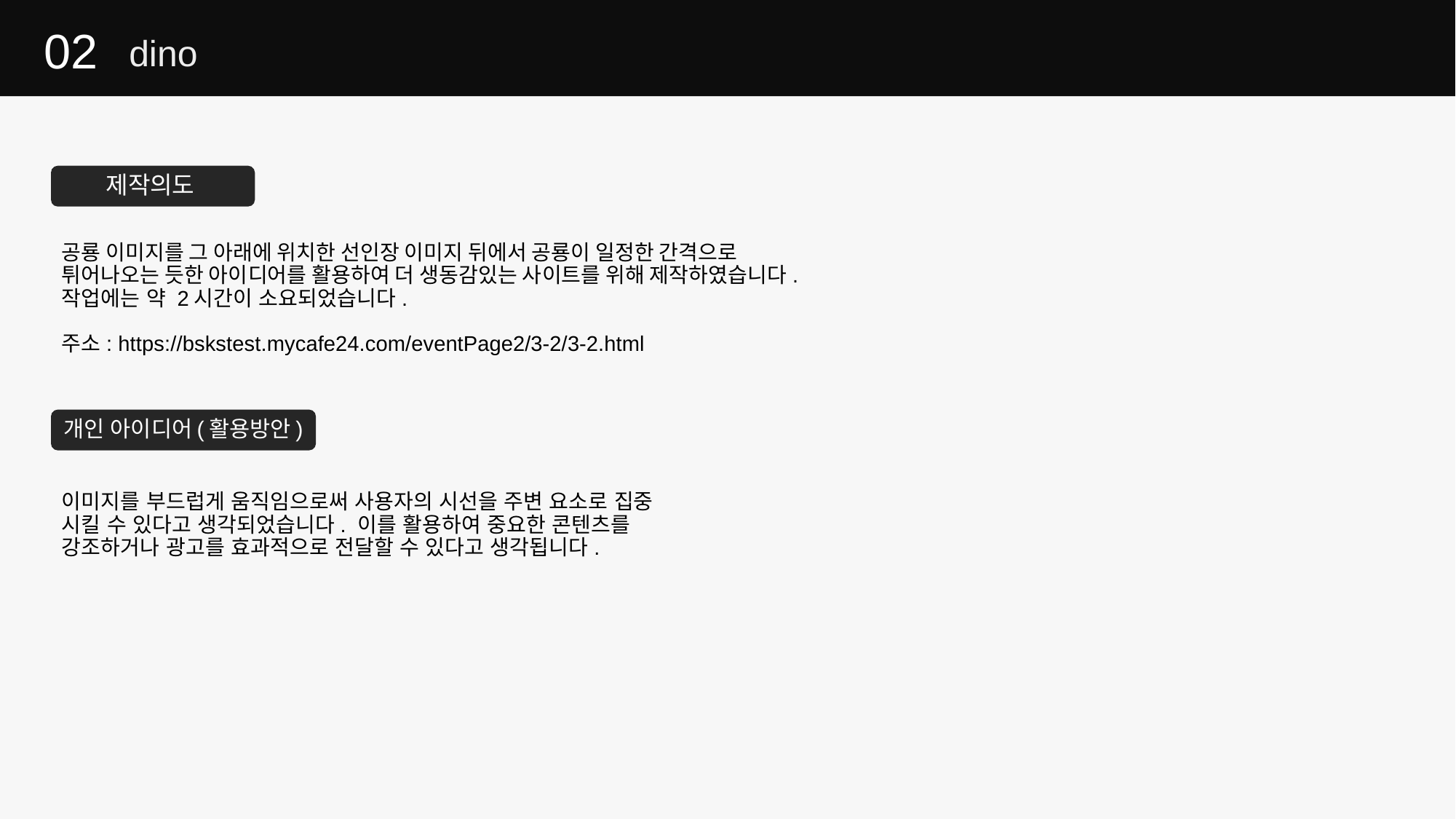

# 02
dino

제작의도
공룡 이미지를 그 아래에 위치한 선인장 이미지 뒤에서 공룡이 일정한 간격으로 튀어나오는 듯한 아이디어를 활용하여 더 생동감있는 사이트를 위해 제작하였습니다.
작업에는 약 2시간이 소요되었습니다.

주소: https://bskstest.mycafe24.com/eventPage2/3-2/3-2.html

개인 아이디어(활용방안)
이미지를 부드럽게 움직임으로써 사용자의 시선을 주변 요소로 집중 시킬 수 있다고 생각되었습니다. 이를 활용하여 중요한 콘텐츠를 강조하거나 광고를 효과적으로 전달할 수 있다고 생각됩니다.